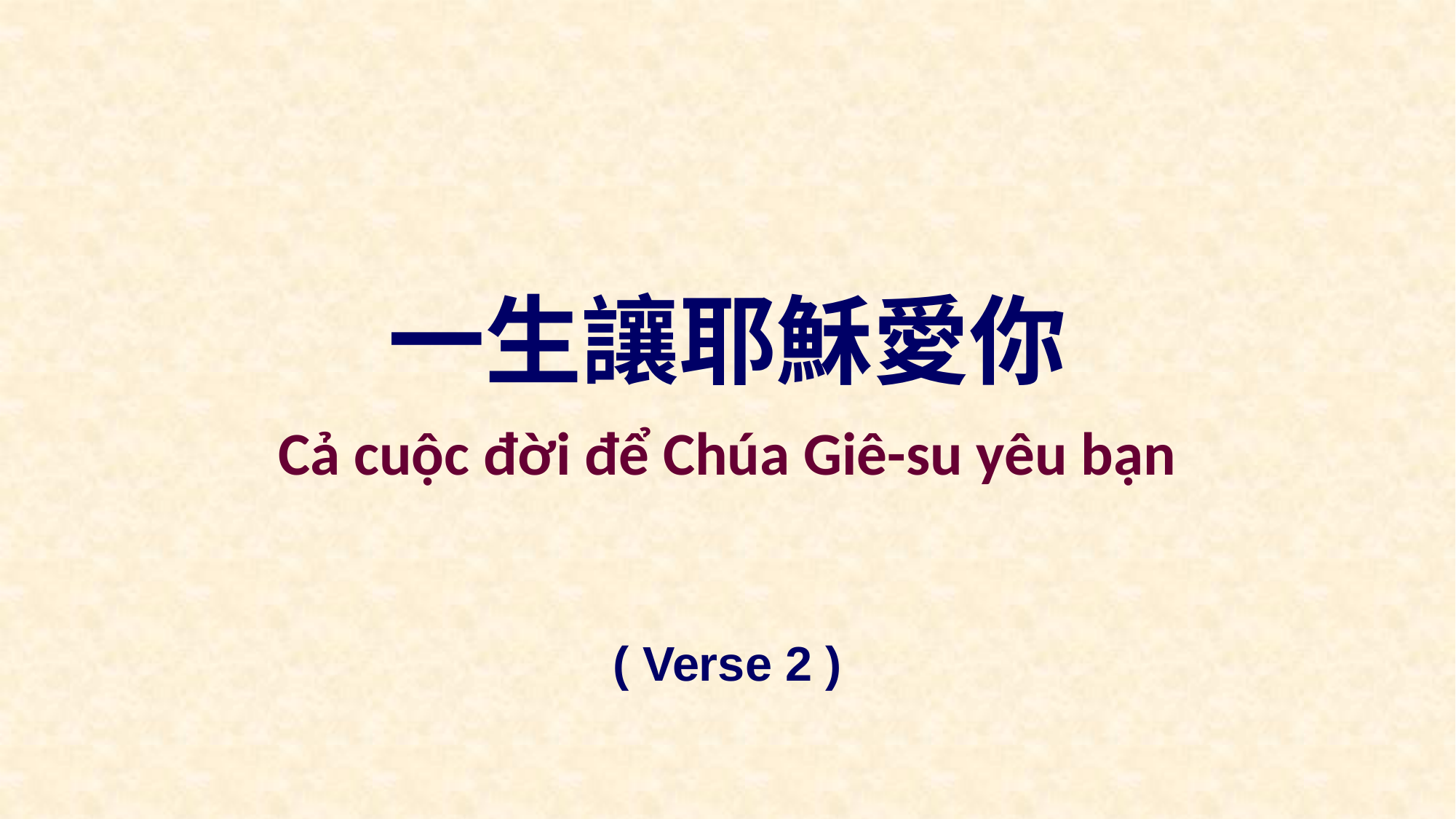

一生讓耶穌愛你
Cả cuộc đời để Chúa Giê-su yêu bạn
( Verse 2 )